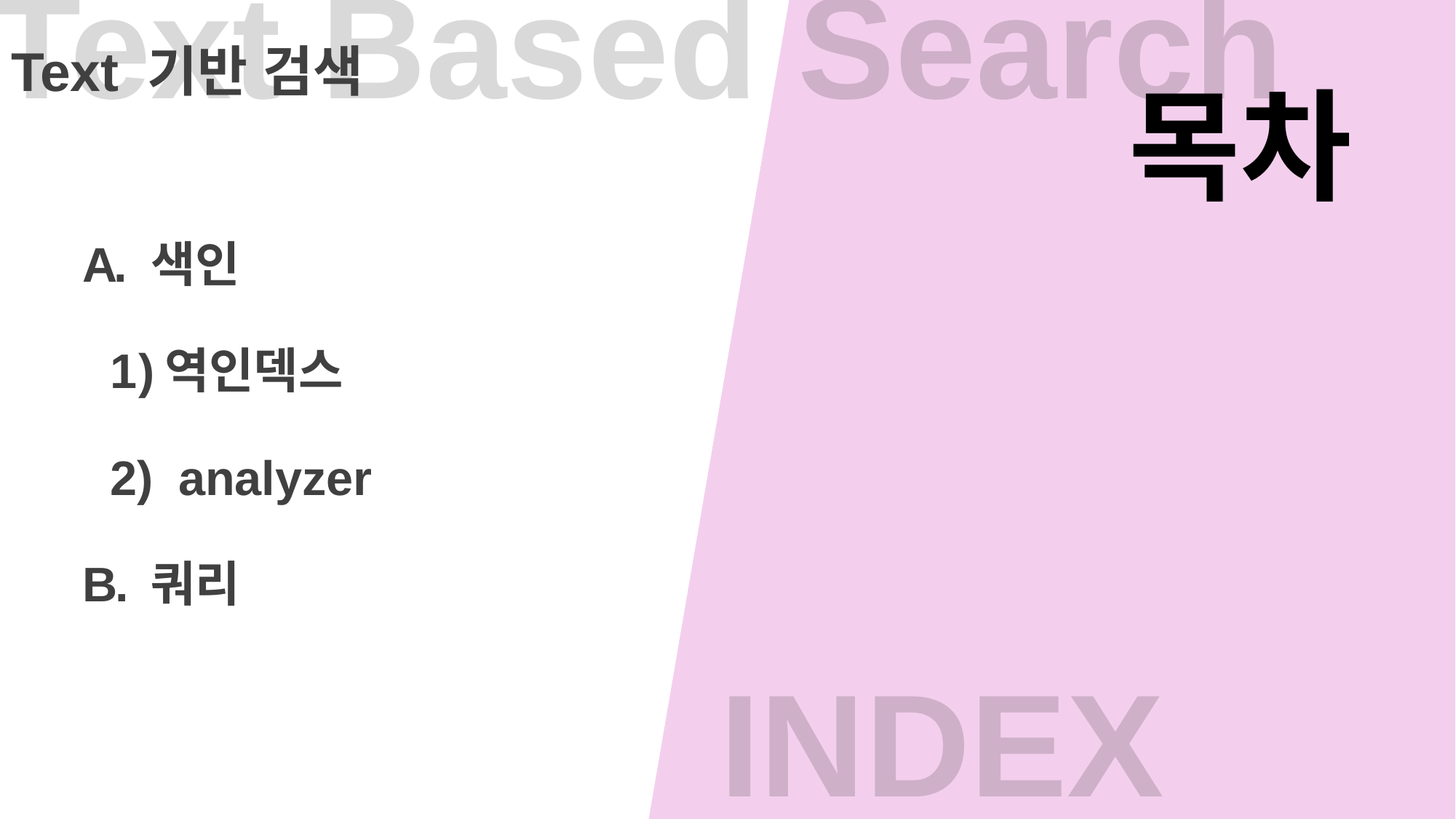

Text Based Search

# Text 기반 검색
목차
색인
역인덱스
analyzer
쿼리
INDEX